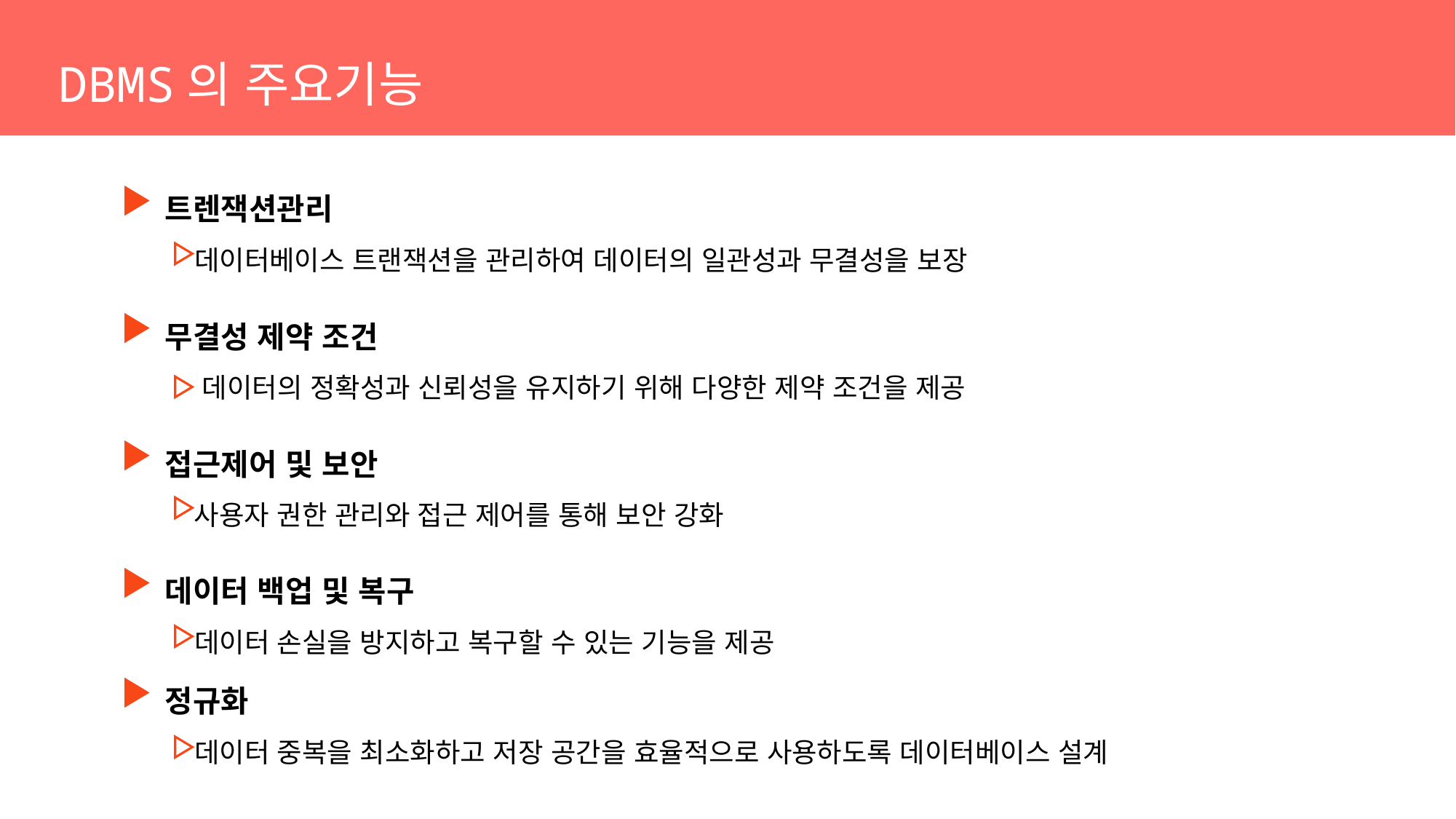

DBMS의 주요기능
트렌잭션관리
   데이터베이스 트랜잭션을 관리하여 데이터의 일관성과 무결성을 보장

무결성 제약 조건
    데이터의 정확성과 신뢰성을 유지하기 위해 다양한 제약 조건을 제공

접근제어 및 보안
    사용자 권한 관리와 접근 제어를 통해 보안 강화

데이터 백업 및 복구
   데이터 손실을 방지하고 복구할 수 있는 기능을 제공

정규화
   데이터 중복을 최소화하고 저장 공간을 효율적으로 사용하도록 데이터베이스 설계